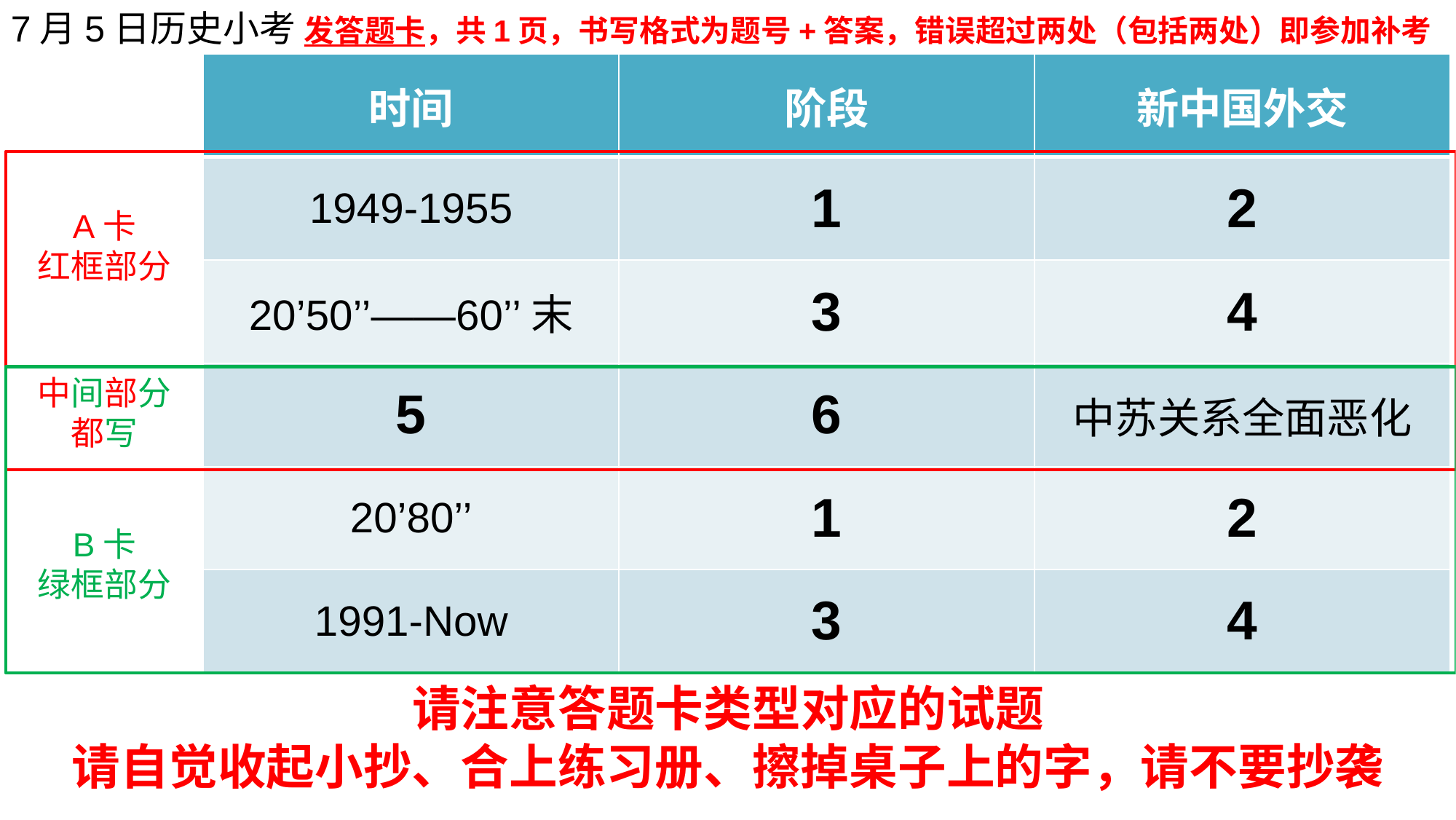

7月5日历史小考 发答题卡，共1页，书写格式为题号+答案，错误超过两处（包括两处）即参加补考
| 时间 | 阶段 | 新中国外交 |
| --- | --- | --- |
| 1949-1955 | 1 | 2 |
| 20’50’’——60’’末 | 3 | 4 |
| 5 | 6 | 中苏关系全面恶化 |
| 20’80’’ | 1 | 2 |
| 1991-Now | 3 | 4 |

A卡
红框部分

中间部分
都写
B卡
绿框部分
请注意答题卡类型对应的试题
请自觉收起小抄、合上练习册、擦掉桌子上的字，请不要抄袭